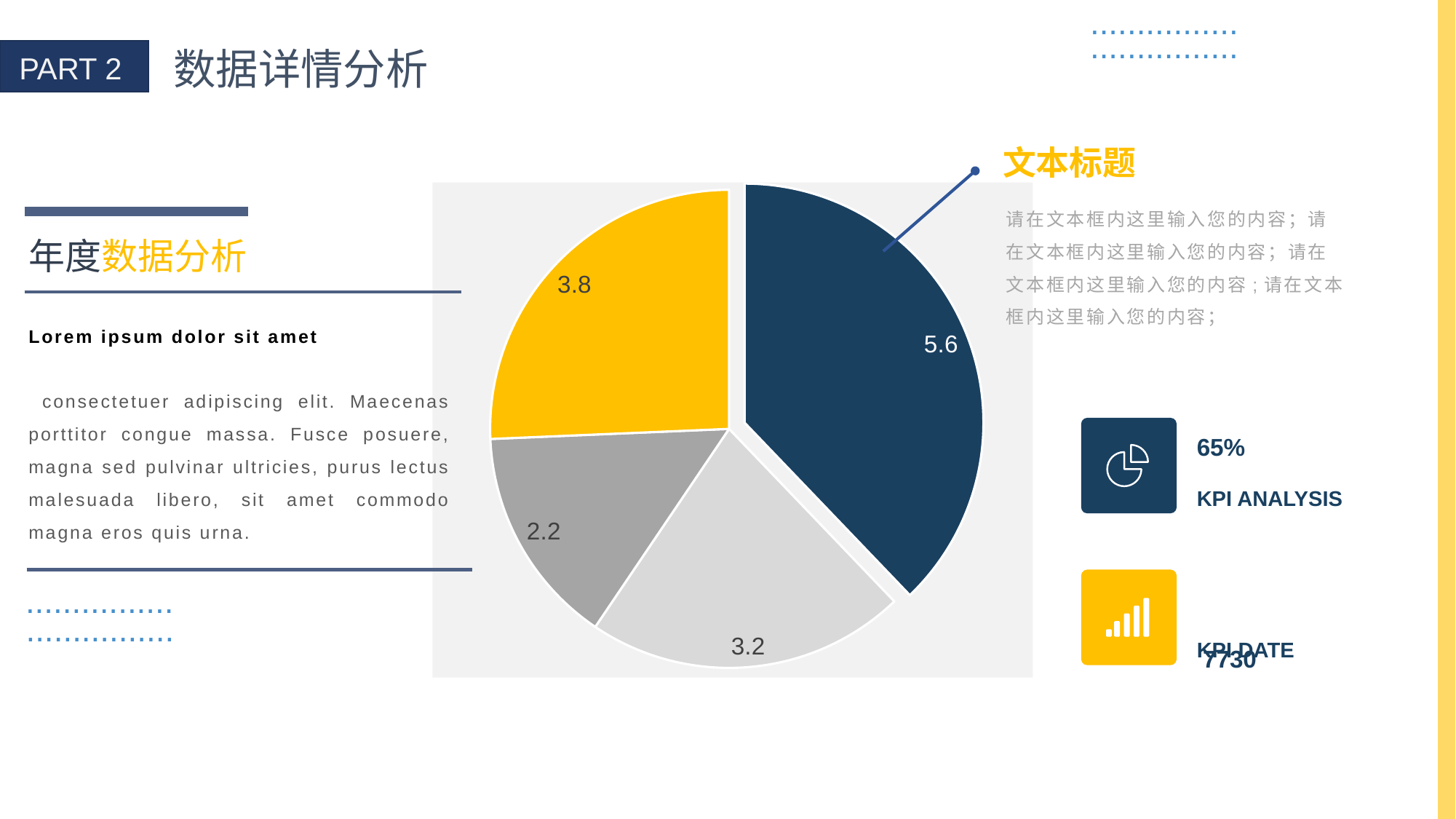

................
................
数据详情分析

PART 2
文本标题

### Chart

| Category | 销售额 |
|---|---|
| 第一季度 | 5.6 |
| 第二季度 | 3.2 |
| 第三季度 | 2.2 |
| 第四季度 | 3.8 |
请在文本框内这里输入您的内容；请在文本框内这里输入您的内容；请在文本框内这里输入您的内容;请在文本框内这里输入您的内容；
年度数据分析
Lorem ipsum dolor sit amet

 consectetuer adipiscing elit. Maecenas porttitor congue massa. Fusce posuere, magna sed pulvinar ultricies, purus lectus malesuada libero, sit amet commodo magna eros quis urna.
65%

KPI ANALYSIS

................
................
KPI DATE
7730